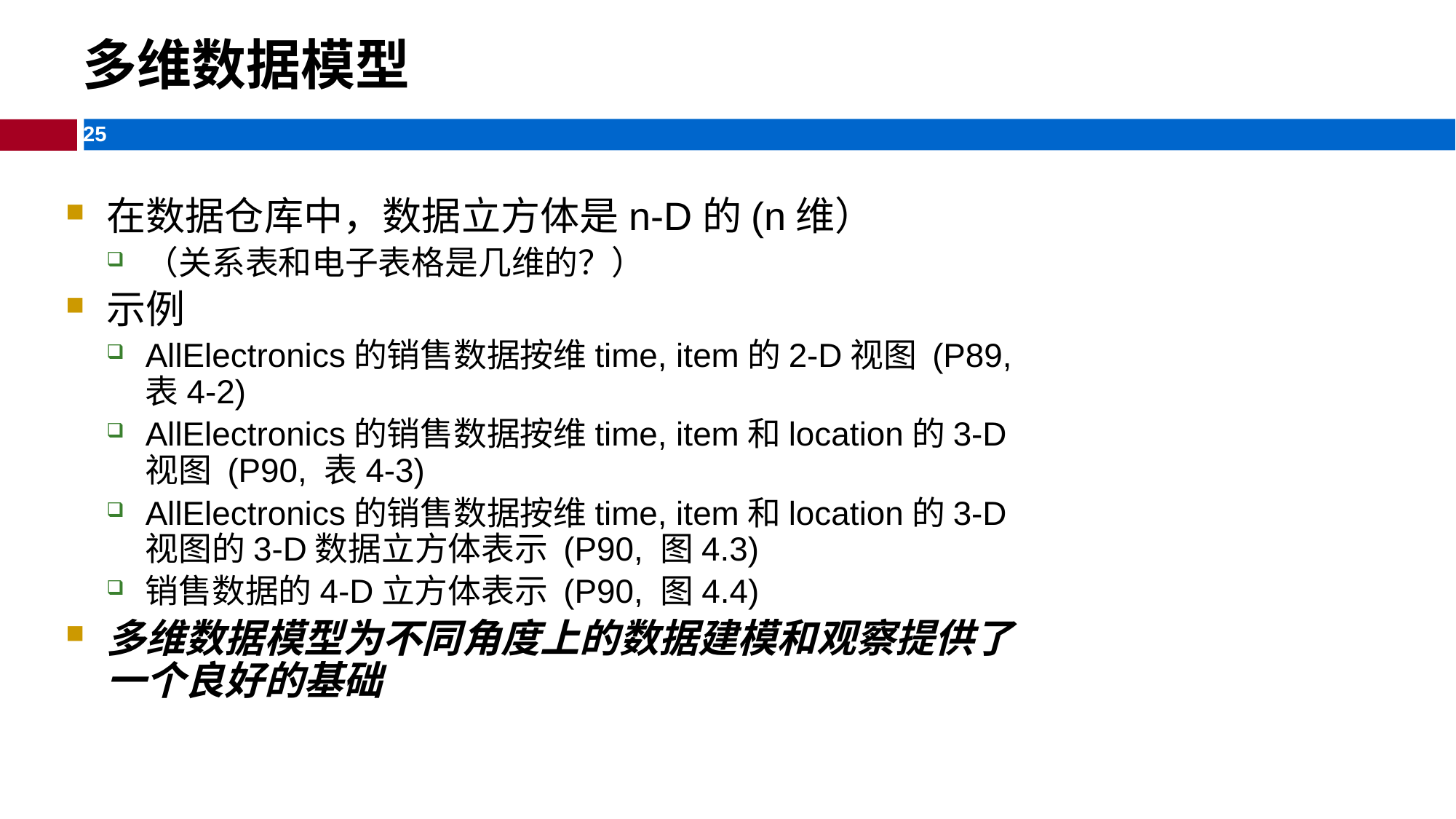

多维数据模型
在数据仓库中，数据立方体是n-D的(n维）
（关系表和电子表格是几维的？）
示例
AllElectronics的销售数据按维time, item的2-D视图 (P89, 表4-2)
AllElectronics的销售数据按维time, item和location的3-D视图 (P90, 表4-3)
AllElectronics的销售数据按维time, item和location的3-D视图的3-D数据立方体表示 (P90, 图4.3)
销售数据的4-D立方体表示 (P90, 图4.4)
多维数据模型为不同角度上的数据建模和观察提供了一个良好的基础